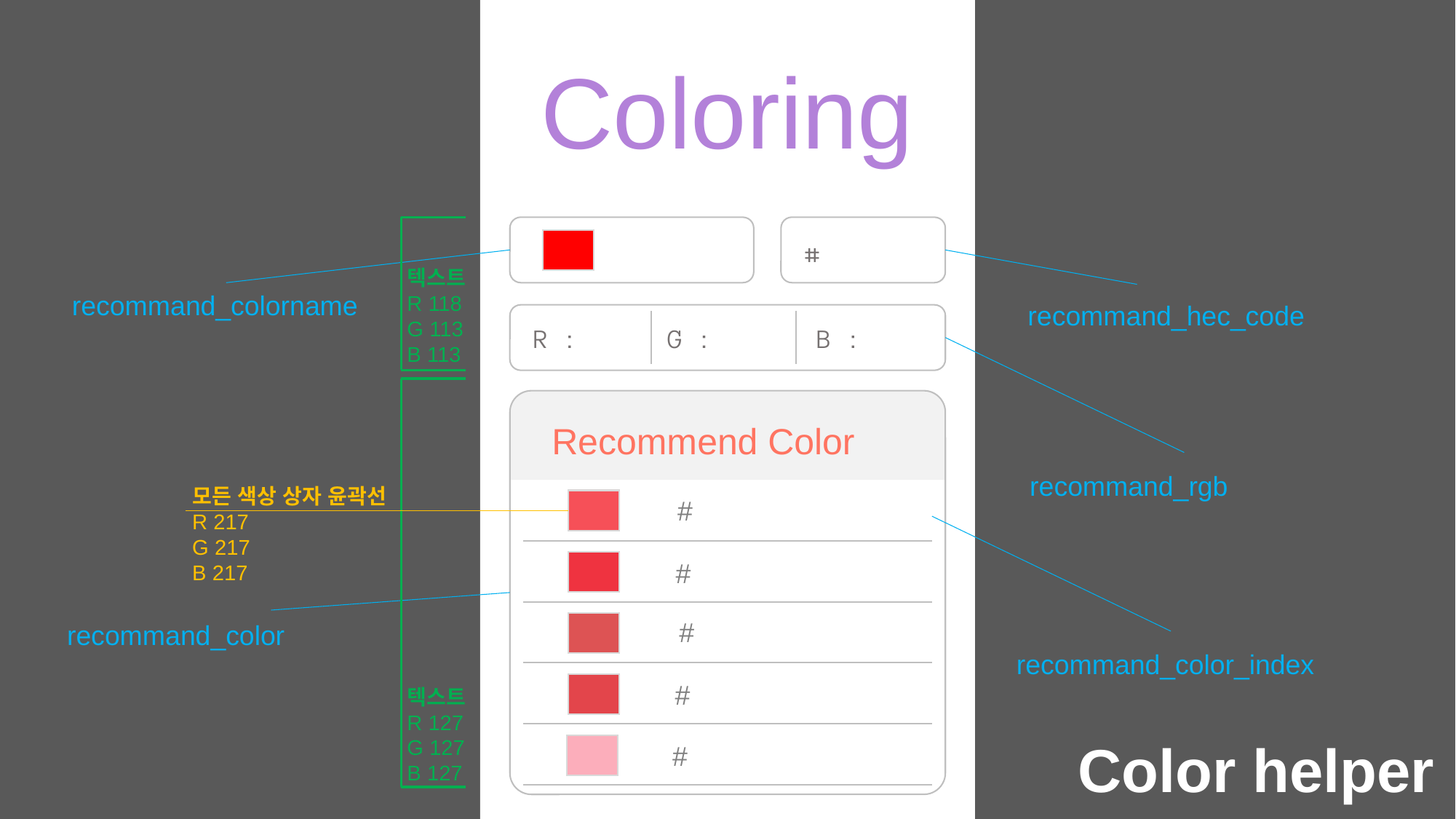

Coloring
    RED
#FF0000

텍스트
R 118
G 113
B 113
recommand_colorname
recommand_hec_code
R : 255  G : 000   B : 000

Recommend Color
recommand_rgb
모든 색상 상자 윤곽선
R 217
G 217
B 217
#F65058

#EF3340

#DD5354
recommand_color

recommand_color_index
#E3454B

텍스트
R 127
G 127
B 127
Color helper
#FCAEBB